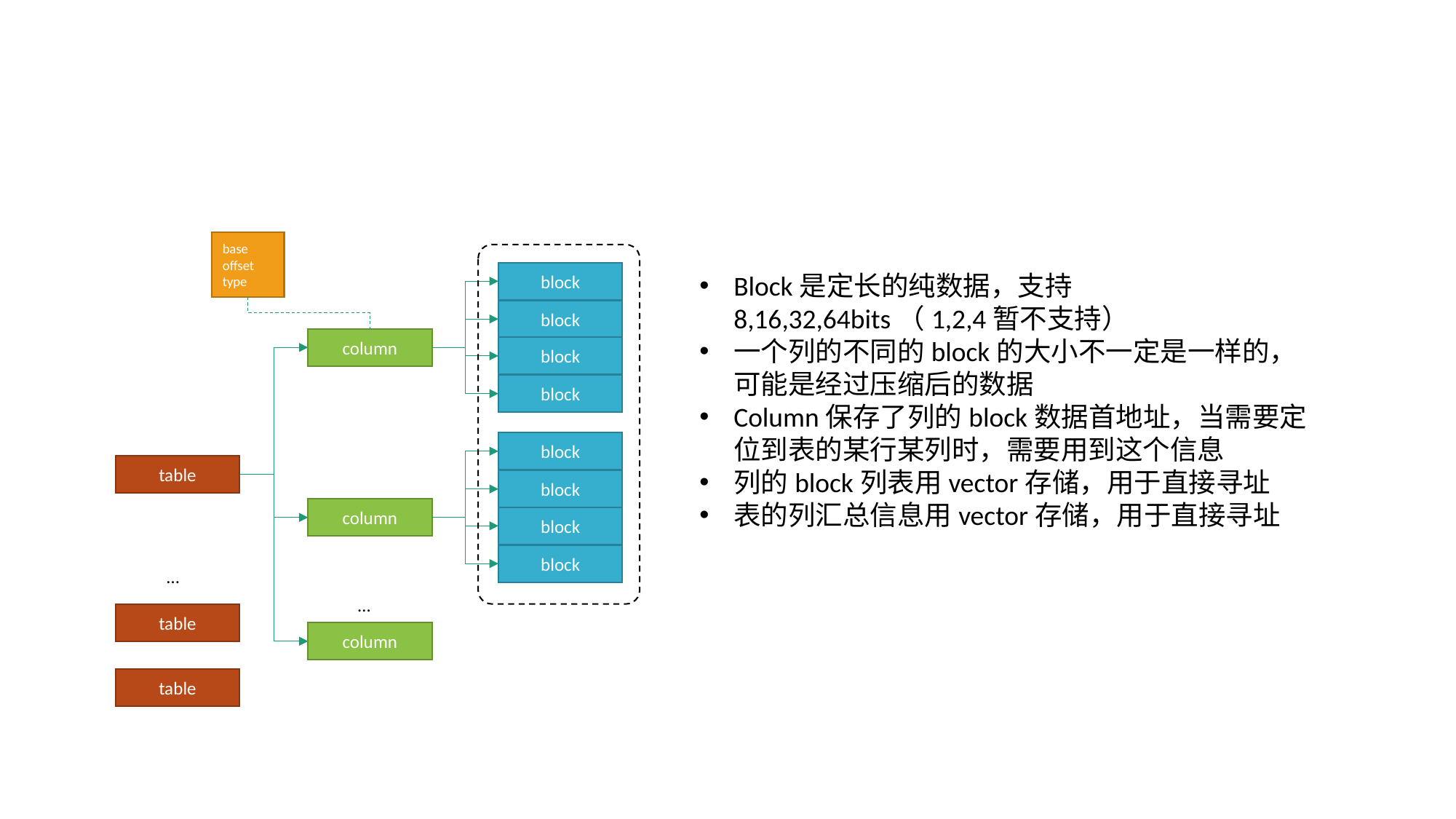

#
base
offset
type

block
Block是定长的纯数据，支持8,16,32,64bits（1,2,4暂不支持）
一个列的不同的block的大小不一定是一样的，可能是经过压缩后的数据
Column保存了列的block数据首地址，当需要定位到表的某行某列时，需要用到这个信息
列的block列表用vector存储，用于直接寻址
表的列汇总信息用vector存储，用于直接寻址

block
column
block
block
block
table
block
column
block
block
…
…
table
column
table